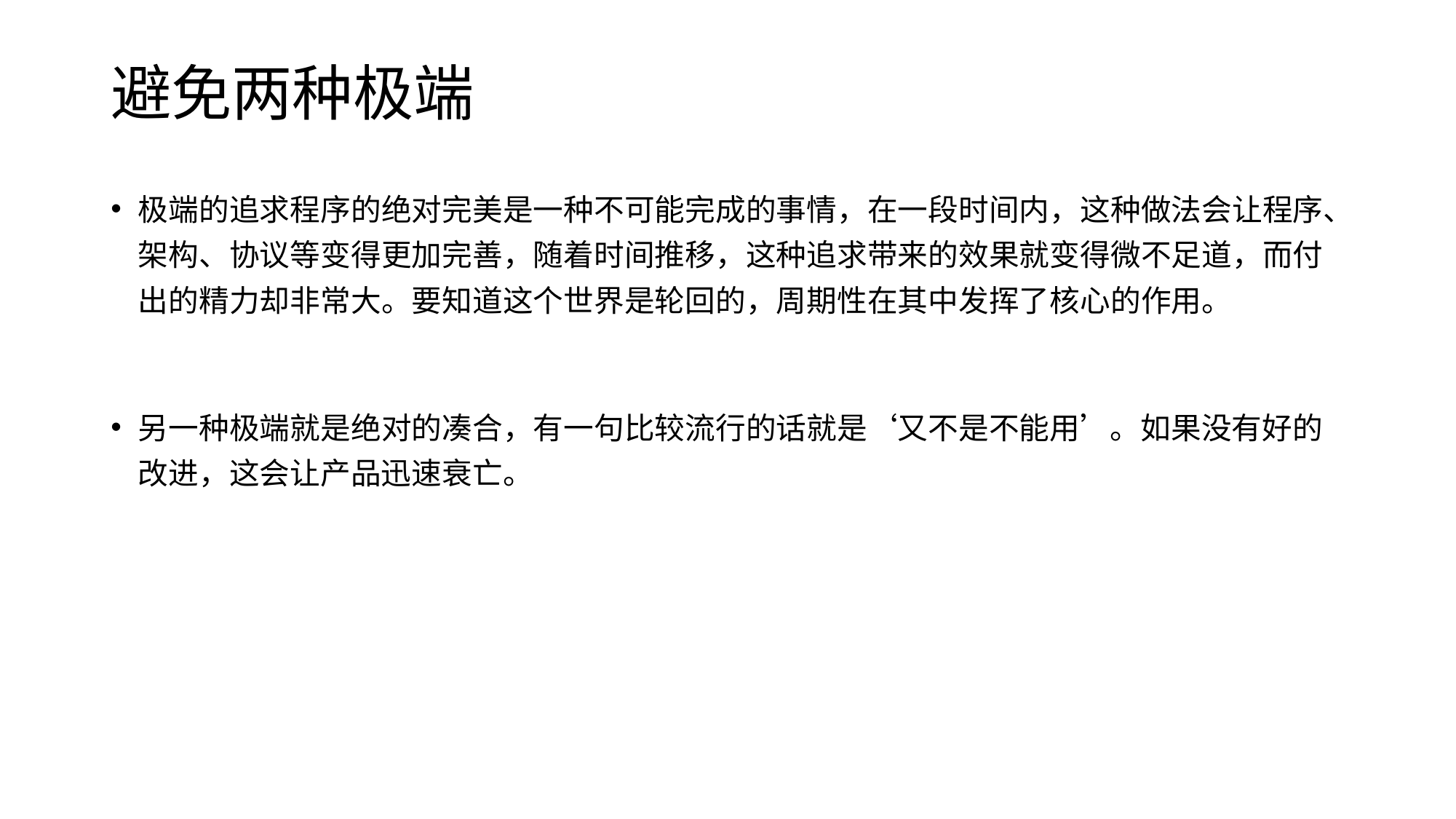

# 避免两种极端
极端的追求程序的绝对完美是一种不可能完成的事情，在一段时间内，这种做法会让程序、架构、协议等变得更加完善，随着时间推移，这种追求带来的效果就变得微不足道，而付出的精力却非常大。要知道这个世界是轮回的，周期性在其中发挥了核心的作用。

另一种极端就是绝对的凑合，有一句比较流行的话就是‘又不是不能用’。如果没有好的改进，这会让产品迅速衰亡。